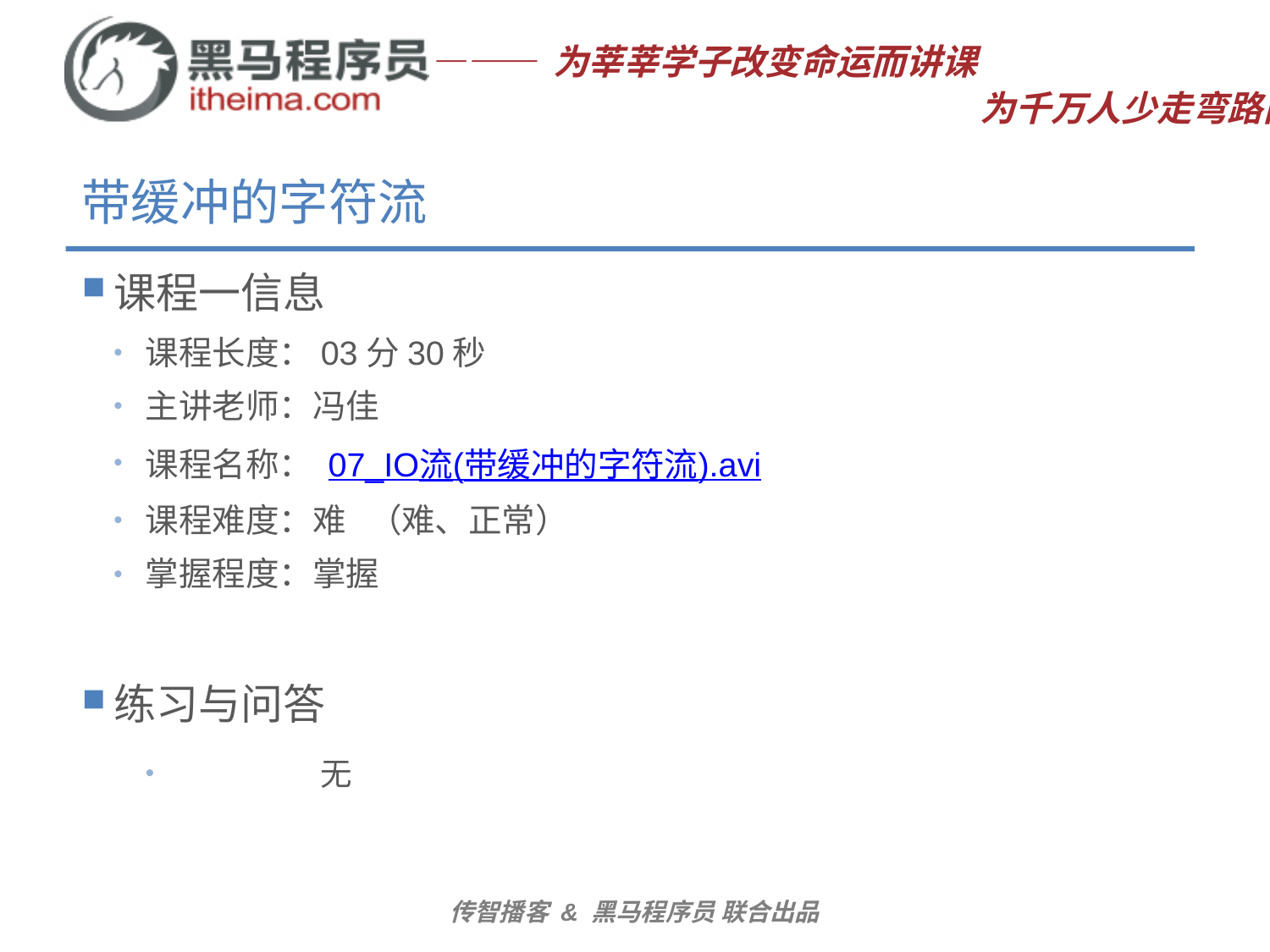

# 带缓冲的字符流
课程一信息
课程长度：03分30秒
主讲老师：冯佳
课程名称： 07_IO流(带缓冲的字符流).avi
课程难度：难   （难、正常）
掌握程度：掌握

练习与问答
	无